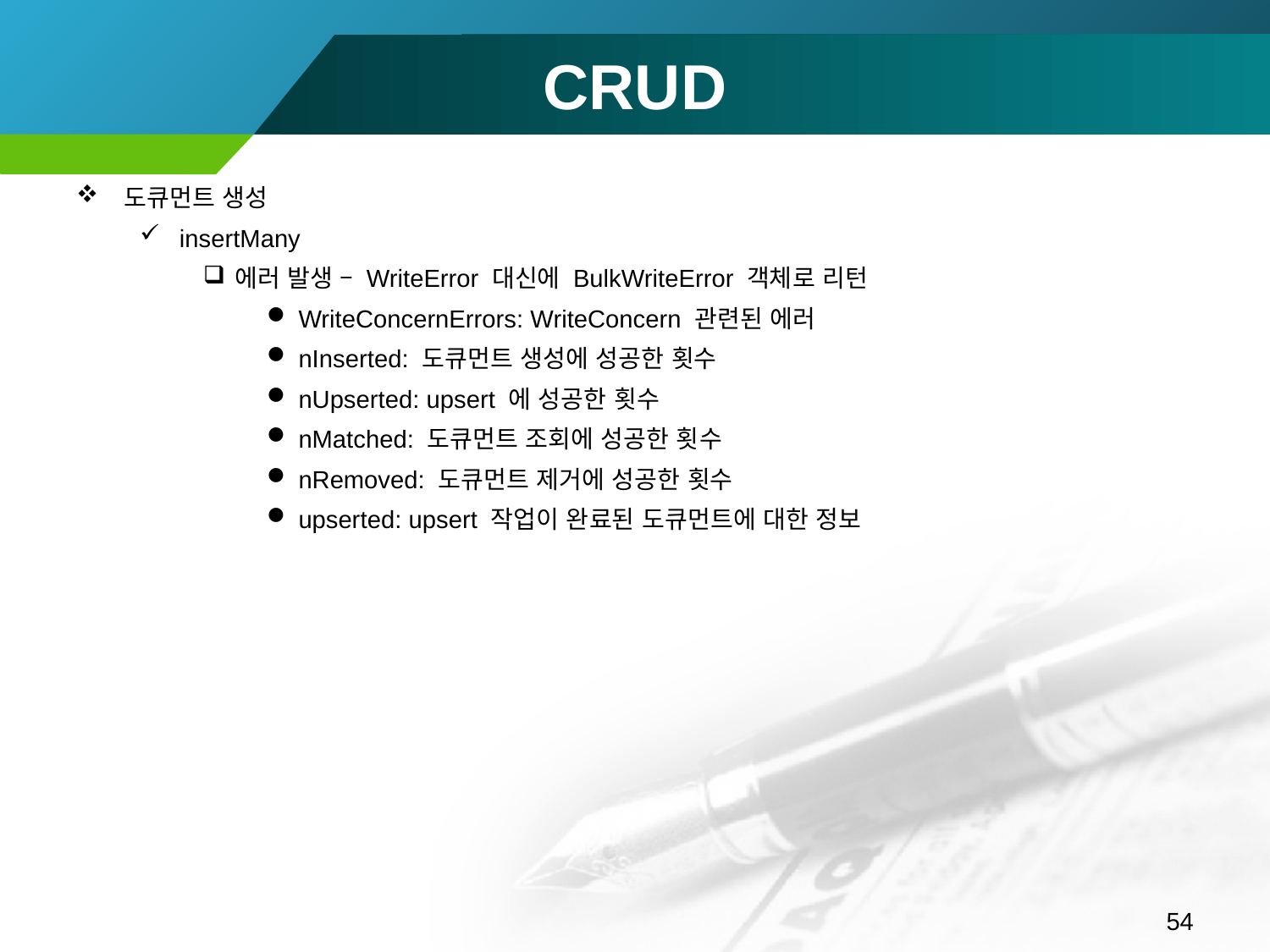

# CRUD
도큐먼트 생성
insertMany
에러 발생 – WriteError 대신에 BulkWriteError 객체로 리턴
WriteConcernErrors: WriteConcern 관련된 에러
nInserted: 도큐먼트 생성에 성공한 횟수
nUpserted: upsert 에 성공한 횟수
nMatched: 도큐먼트 조회에 성공한 횟수
nRemoved: 도큐먼트 제거에 성공한 횟수
upserted: upsert 작업이 완료된 도큐먼트에 대한 정보
54